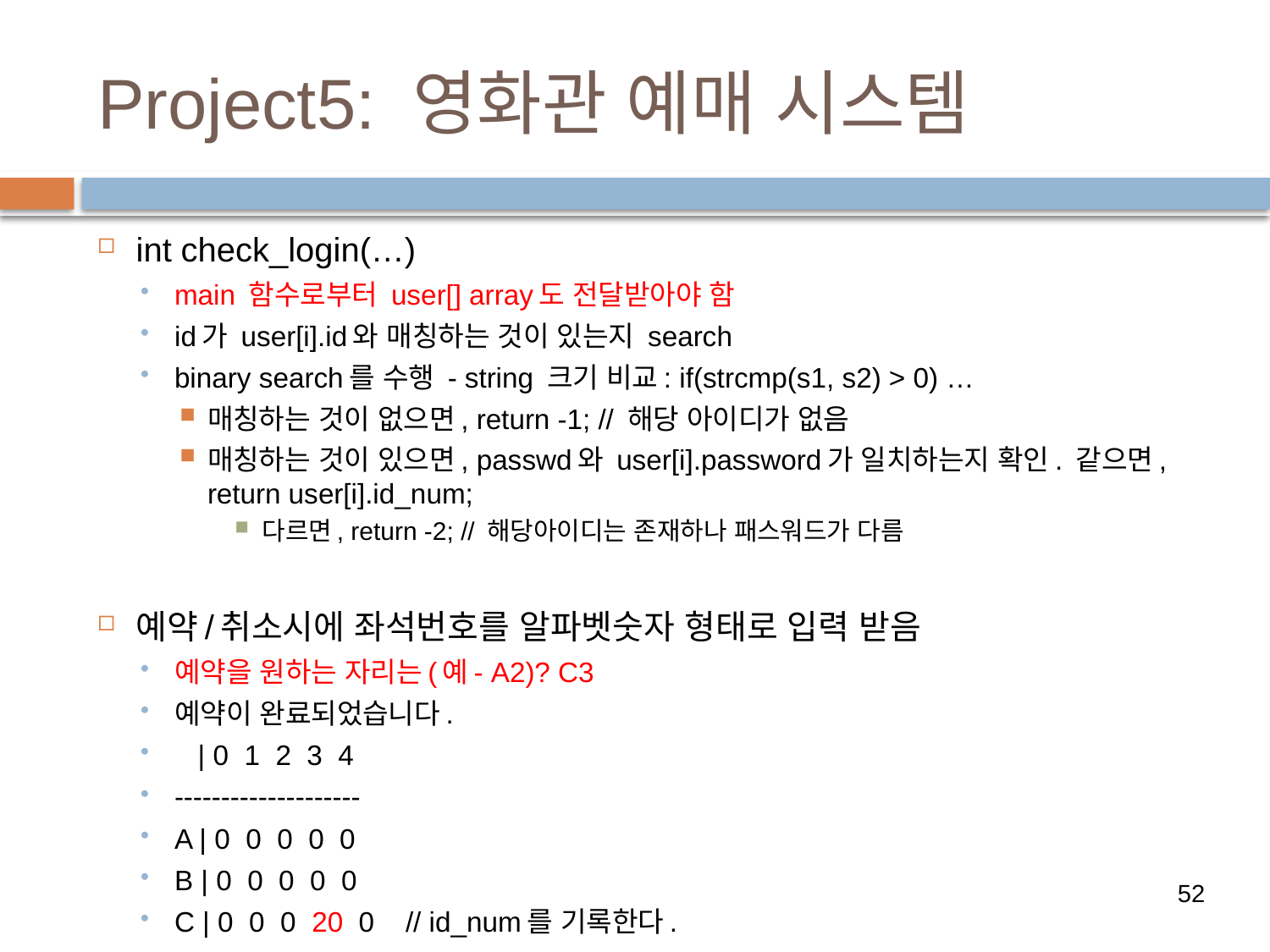

# Project5: 영화관 예매 시스템
int check_login(…)
main 함수로부터 user[] array도 전달받아야 함
id가 user[i].id와 매칭하는 것이 있는지 search
binary search를 수행 - string 크기 비교: if(strcmp(s1, s2) > 0) …
매칭하는 것이 없으면, return -1; // 해당 아이디가 없음
매칭하는 것이 있으면, passwd와 user[i].password가 일치하는지 확인. 같으면, return user[i].id_num;
다르면, return -2; // 해당아이디는 존재하나 패스워드가 다름

예약/취소시에 좌석번호를 알파벳숫자 형태로 입력 받음
예약을 원하는 자리는(예- A2)? C3
예약이 완료되었습니다.
   | 0  1  2  3  4
--------------------
A | 0  0  0  0  0
B | 0  0  0  0  0
C | 0  0  0  20  0    // id_num를 기록한다.
52